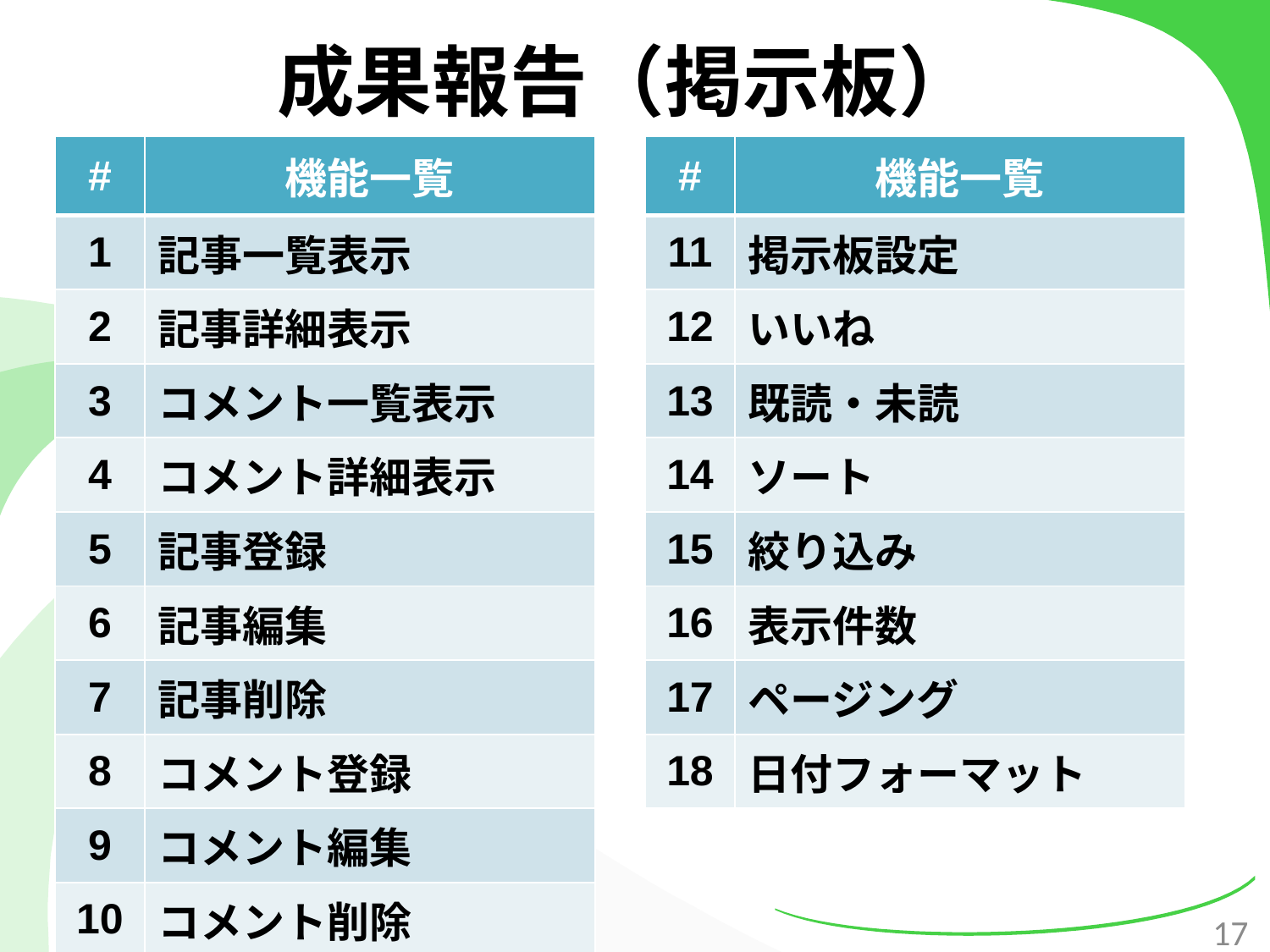

# 成果報告（掲示板）
| # | 機能一覧 |
| --- | --- |
| 11 | 掲示板設定 |
| 12 | いいね |
| 13 | 既読・未読 |
| 14 | ソート |
| 15 | 絞り込み |
| 16 | 表示件数 |
| 17 | ページング |
| 18 | 日付フォーマット |
| # | 機能一覧 |
| --- | --- |
| 1 | 記事一覧表示 |
| 2 | 記事詳細表示 |
| 3 | コメント一覧表示 |
| 4 | コメント詳細表示 |
| 5 | 記事登録 |
| 6 | 記事編集 |
| 7 | 記事削除 |
| 8 | コメント登録 |
| 9 | コメント編集 |
| 10 | コメント削除 |